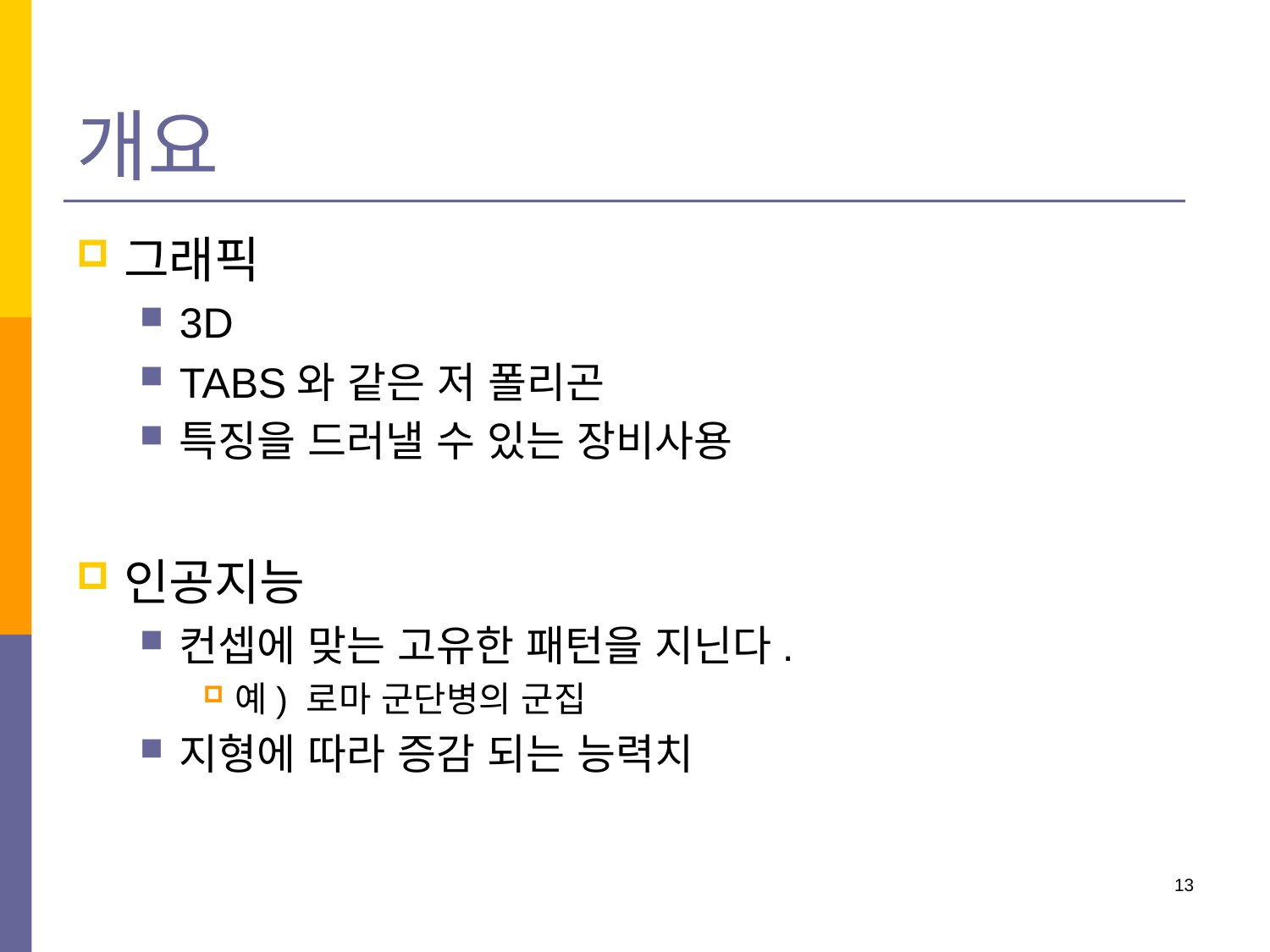

# 개요
그래픽
3D
TABS와 같은 저 폴리곤
특징을 드러낼 수 있는 장비사용

인공지능
컨셉에 맞는 고유한 패턴을 지닌다.
예) 로마 군단병의 군집
지형에 따라 증감 되는 능력치
13